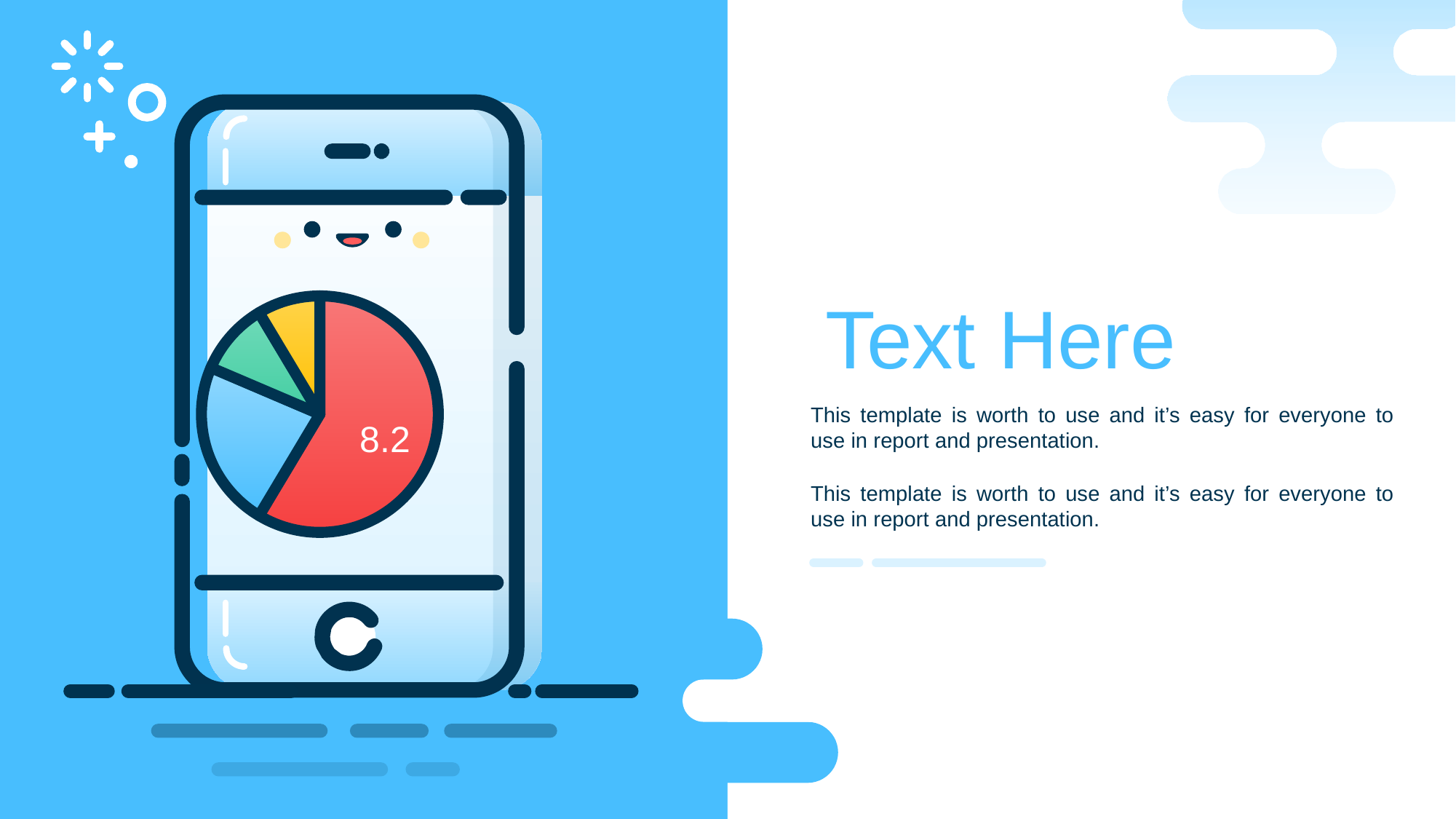

Text Here

### Chart

| Category | 销售额 |
|---|---|
| 第一季度 | 8.2 |
| 第二季度 | 3.2 |
| 第三季度 | 1.4 |
| 第四季度 | 1.2 |
This template is worth to use and it’s easy for everyone to use in report and presentation.

This template is worth to use and it’s easy for everyone to use in report and presentation.